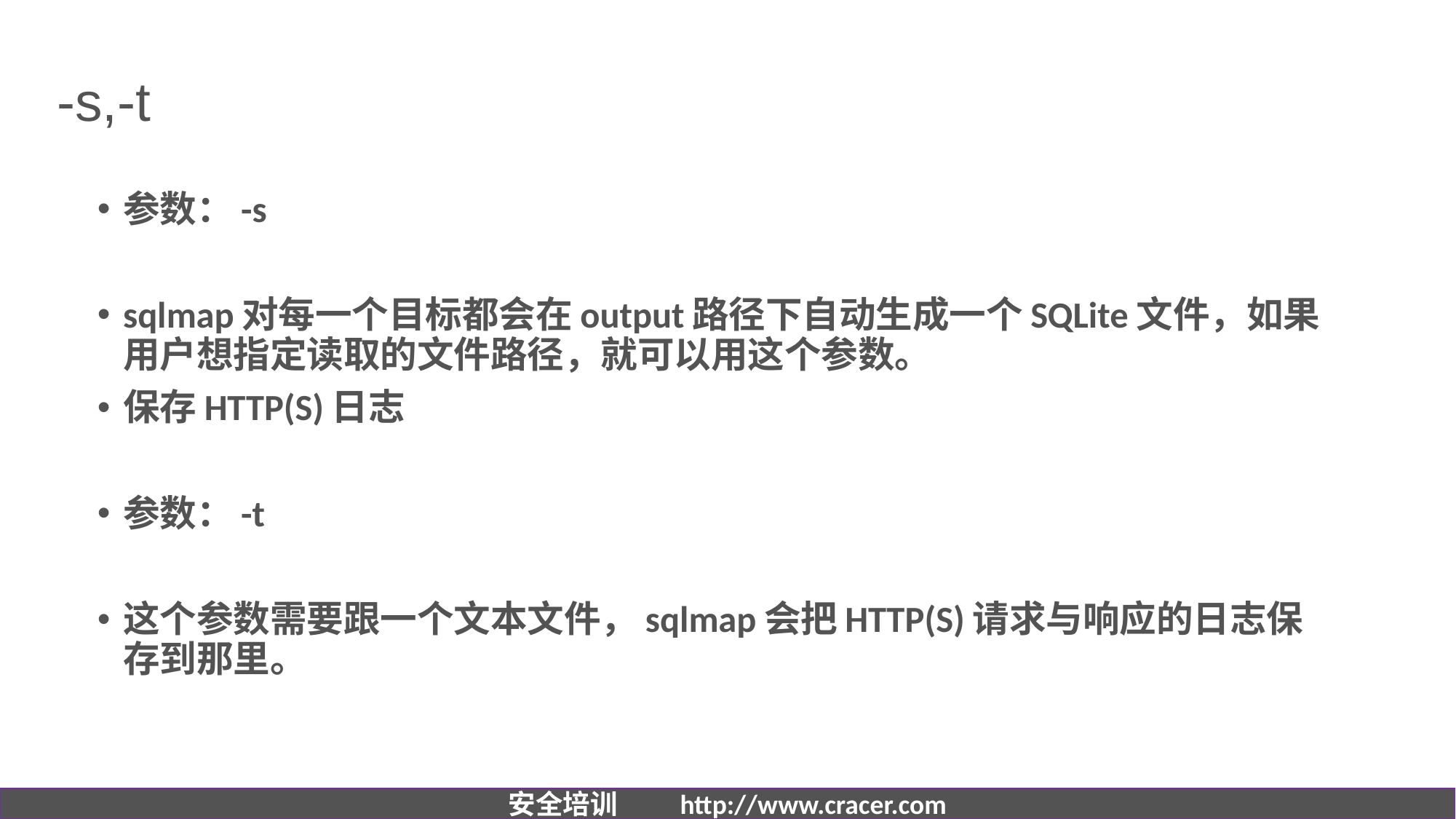

# -s,-t
参数：-s

sqlmap对每一个目标都会在output路径下自动生成一个SQLite文件，如果用户想指定读取的文件路径，就可以用这个参数。
保存HTTP(S)日志

参数：-t

这个参数需要跟一个文本文件，sqlmap会把HTTP(S)请求与响应的日志保存到那里。